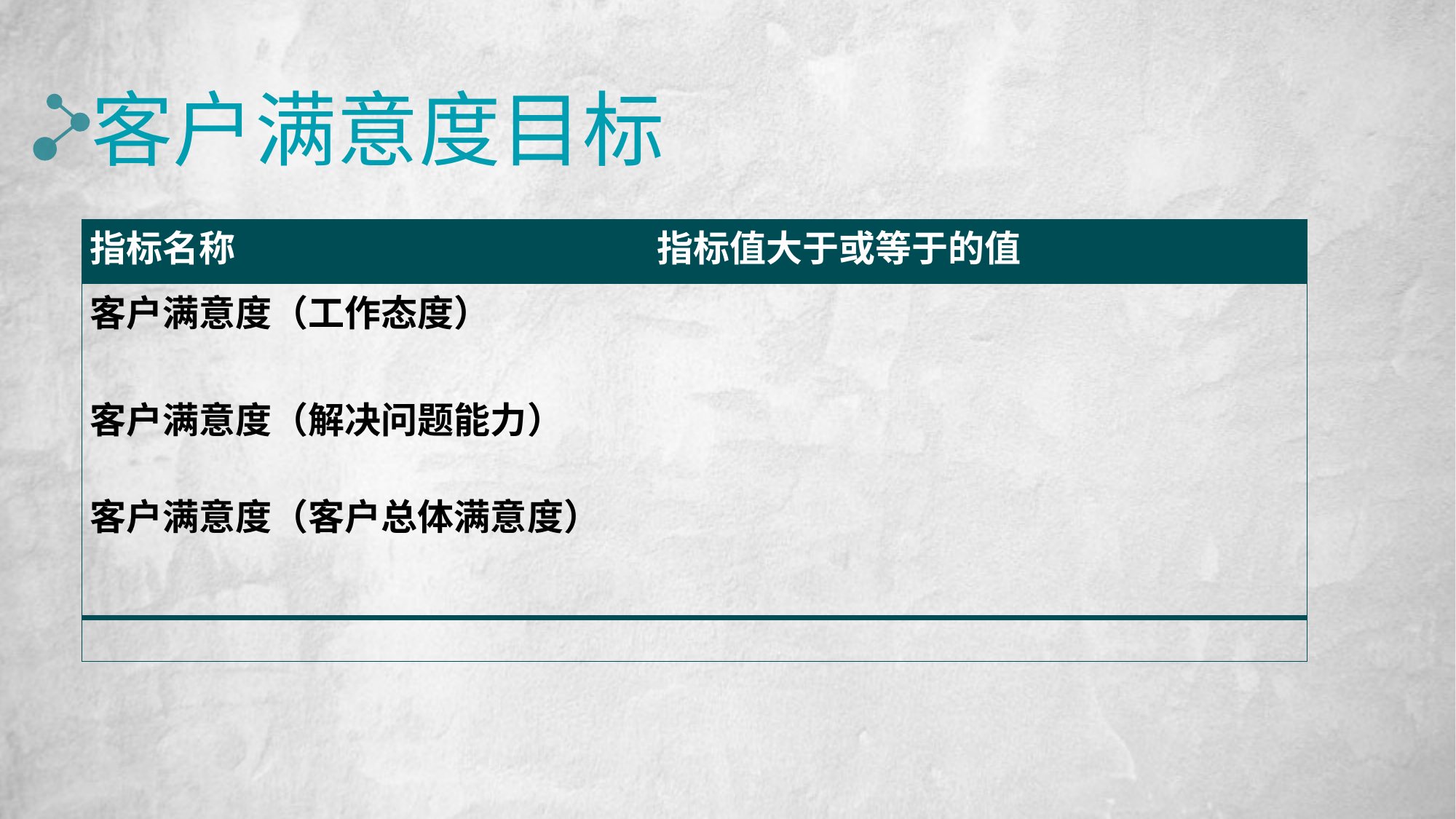

客户满意度目标
| 指标名称 | 指标值大于或等于的值 |
| --- | --- |
| 客户满意度（工作态度） |  |
| 客户满意度（解决问题能力） |  |
| 客户满意度（客户总体满意度） |  |
|  |  |